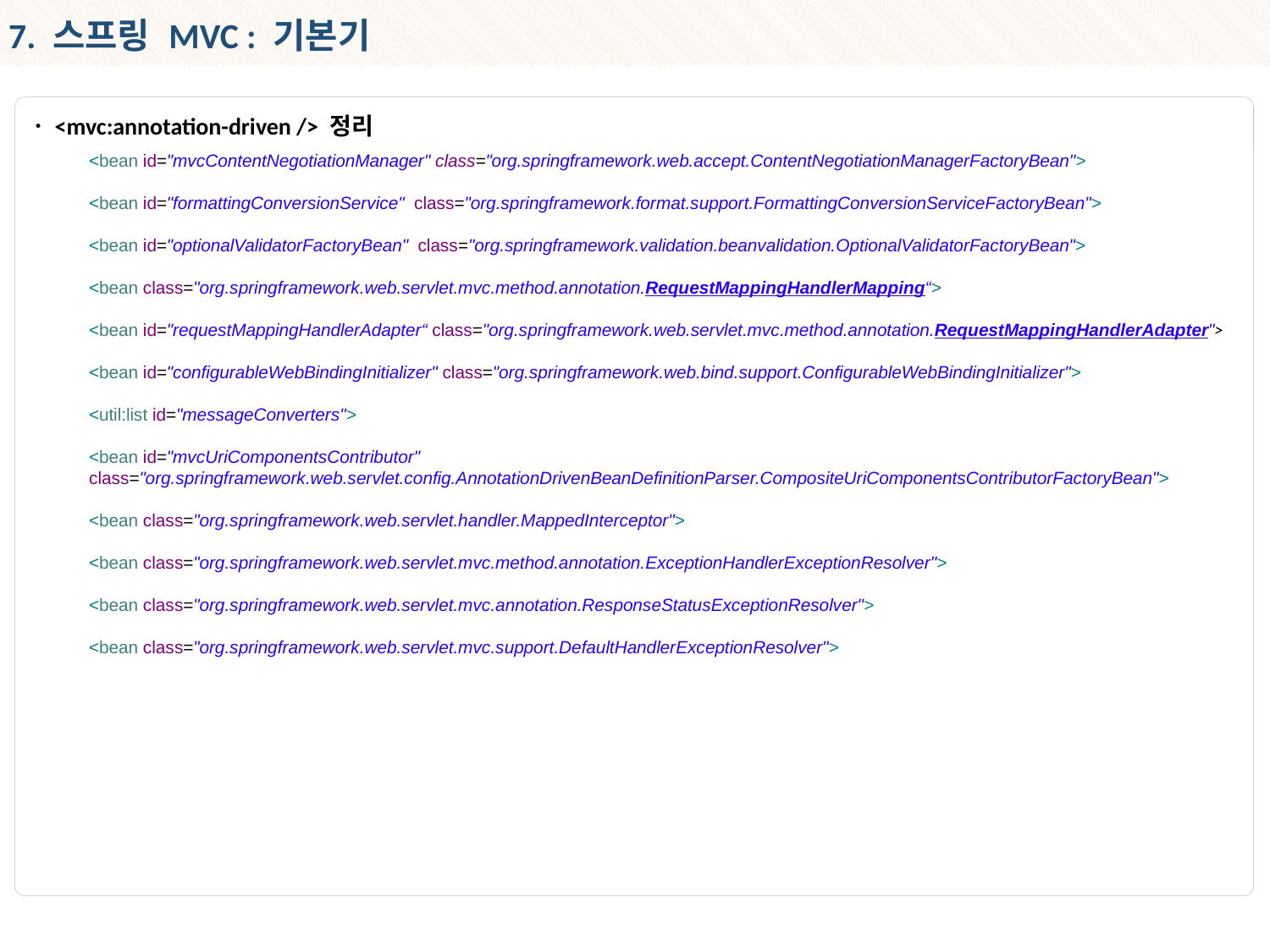

7. 스프링 MVC : 기본기
ㆍ<mvc:annotation-driven /> 정리
<bean id="mvcContentNegotiationManager" class="org.springframework.web.accept.ContentNegotiationManagerFactoryBean">

<bean id="formattingConversionService"  class="org.springframework.format.support.FormattingConversionServiceFactoryBean">

<bean id="optionalValidatorFactoryBean"  class="org.springframework.validation.beanvalidation.OptionalValidatorFactoryBean">

<bean class="org.springframework.web.servlet.mvc.method.annotation.RequestMappingHandlerMapping“>

<bean id="requestMappingHandlerAdapter“ class="org.springframework.web.servlet.mvc.method.annotation.RequestMappingHandlerAdapter">

<bean id="configurableWebBindingInitializer" class="org.springframework.web.bind.support.ConfigurableWebBindingInitializer">

<util:list id="messageConverters">

<bean id="mvcUriComponentsContributor"
class="org.springframework.web.servlet.config.AnnotationDrivenBeanDefinitionParser.CompositeUriComponentsContributorFactoryBean">

<bean class="org.springframework.web.servlet.handler.MappedInterceptor">

<bean class="org.springframework.web.servlet.mvc.method.annotation.ExceptionHandlerExceptionResolver">

<bean class="org.springframework.web.servlet.mvc.annotation.ResponseStatusExceptionResolver">

<bean class="org.springframework.web.servlet.mvc.support.DefaultHandlerExceptionResolver">